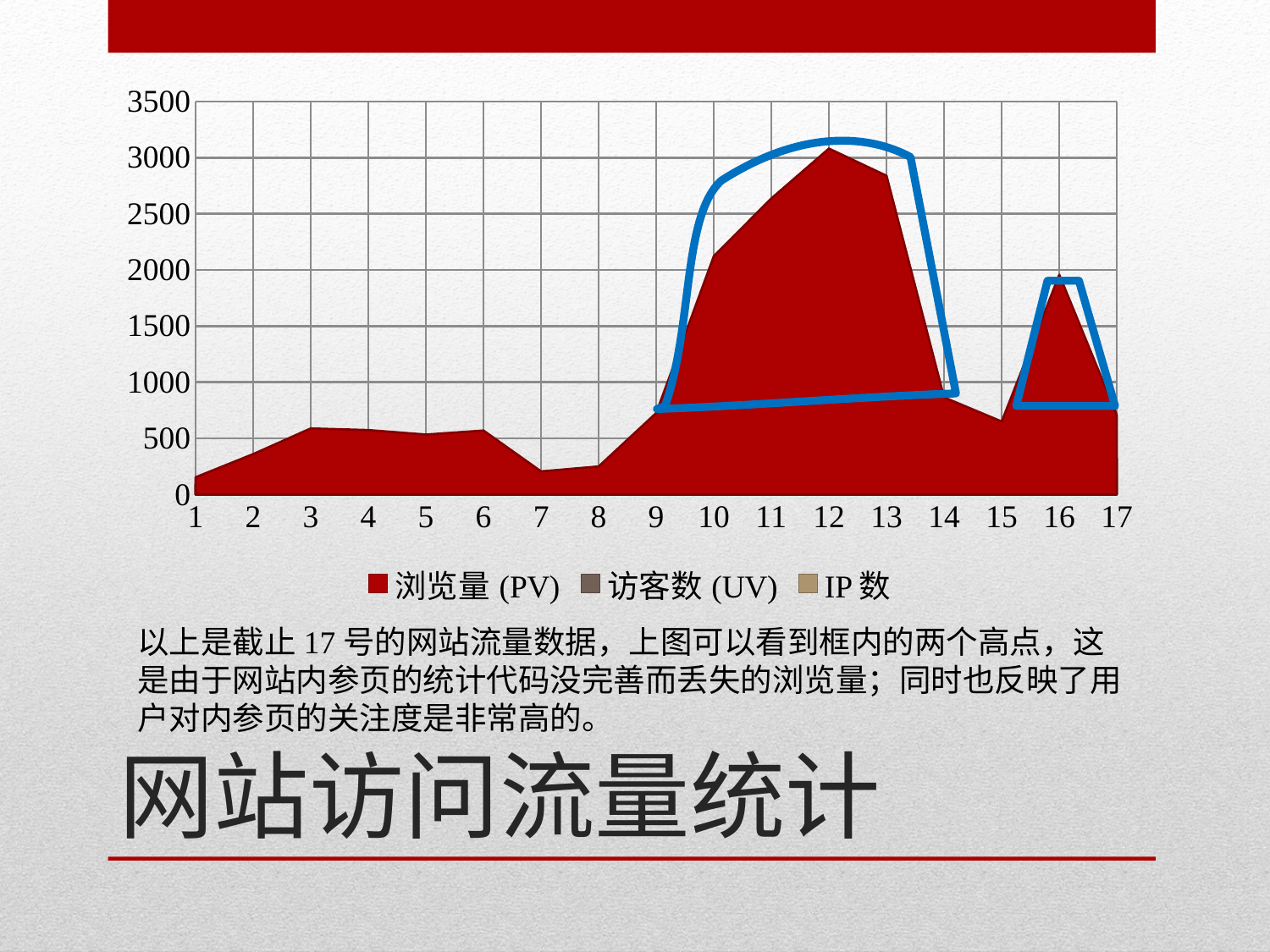

### Chart

| Category | 浏览量(PV) | 访客数(UV) | IP数 |
|---|---|---|---|
| 1 | 155.0 | 93.0 | 99.0 |
| 2 | 361.0 | 202.0 | 214.0 |
| 3 | 590.0 | 307.0 | 311.0 |
| 4 | 575.0 | 277.0 | 285.0 |
| 5 | 535.0 | 270.0 | 274.0 |
| 6 | 571.0 | 261.0 | 279.0 |
| 7 | 207.0 | 113.0 | 121.0 |
| 8 | 251.0 | 134.0 | 136.0 |
| 9 | 727.0 | 339.0 | 348.0 |
| 10 | 2124.0 | 424.0 | 453.0 |
| 11 | 2638.0 | 411.0 | 430.0 |
| 12 | 3082.0 | 379.0 | 414.0 |
| 13 | 2840.0 | 379.0 | 399.0 |
| 14 | 866.0 | 187.0 | 198.0 |
| 15 | 651.0 | 144.0 | 151.0 |
| 16 | 1959.0 | 362.0 | 384.0 |
| 17 | 707.0 | 316.0 | 324.0 |

以上是截止17号的网站流量数据，上图可以看到框内的两个高点，这是由于网站内参页的统计代码没完善而丢失的浏览量；同时也反映了用户对内参页的关注度是非常高的。
# 网站访问流量统计